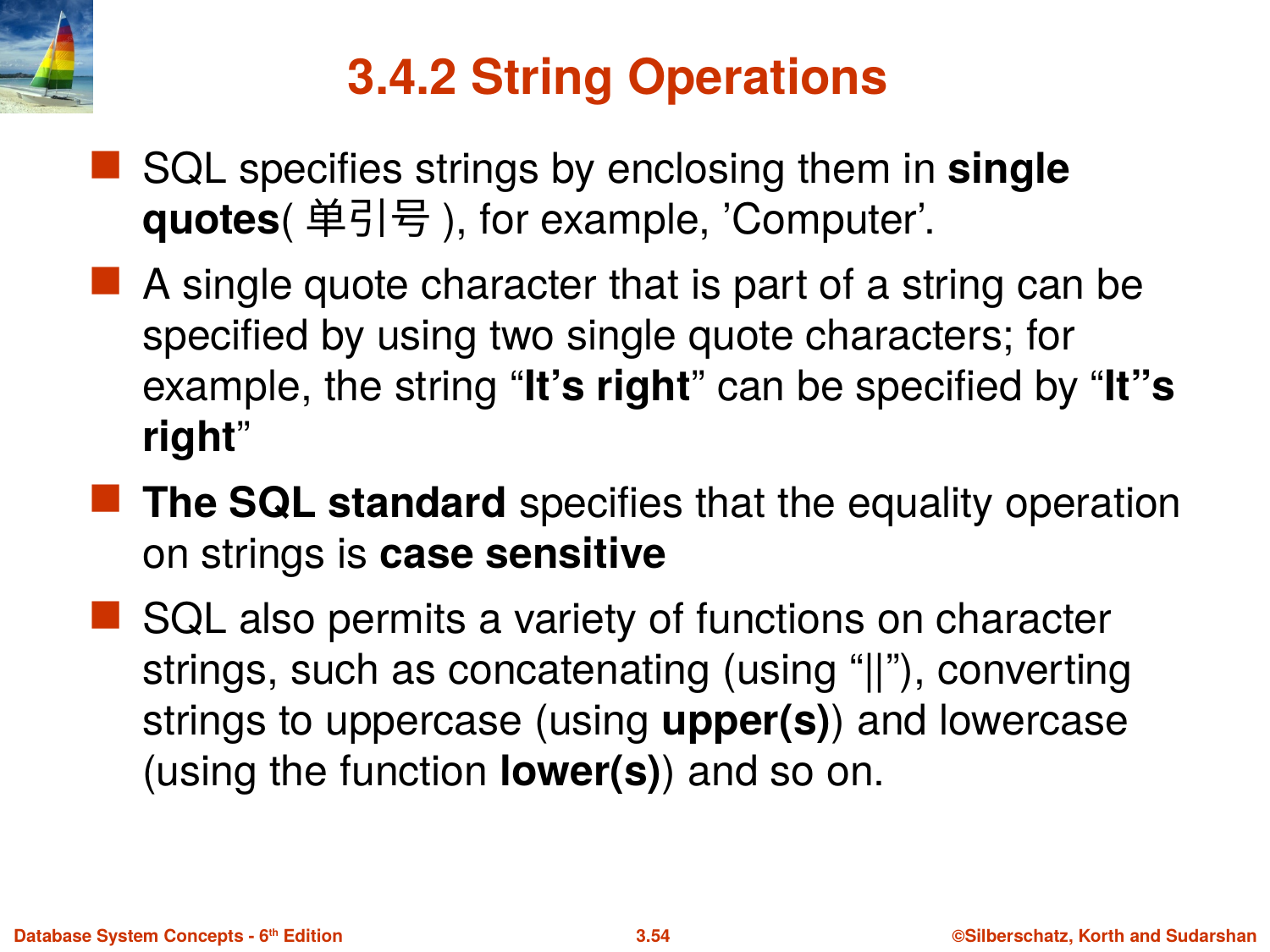

# 3.4.2 String Operations
SQL speciﬁes strings by enclosing them in single quotes(单引号), for example, ’Computer’.
A single quote character that is part of a string can be speciﬁed by using two single quote characters; for example, the string “It’s right” can be speciﬁed by “It”s right”
The SQL standard speciﬁes that the equality operation on strings is case sensitive
SQL also permits a variety of functions on character strings, such as concatenating (using “||”), converting strings to uppercase (using upper(s)) and lowercase (using the function lower(s)) and so on.